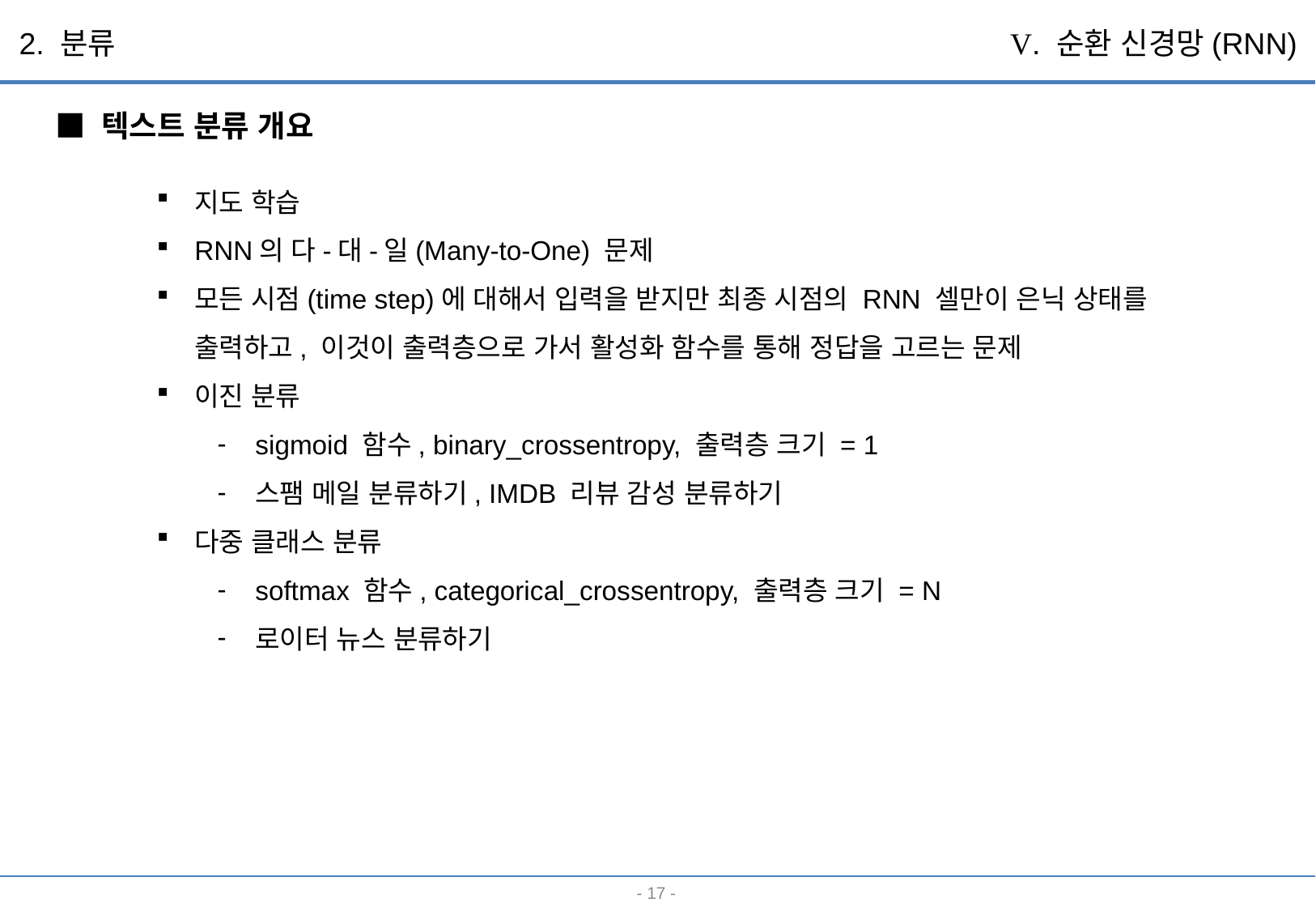

2. 분류
V. 순환 신경망(RNN)
■ 텍스트 분류 개요
지도 학습
RNN의 다-대-일(Many-to-One) 문제
모든 시점(time step)에 대해서 입력을 받지만 최종 시점의 RNN 셀만이 은닉 상태를 출력하고, 이것이 출력층으로 가서 활성화 함수를 통해 정답을 고르는 문제
이진 분류
sigmoid 함수, binary_crossentropy, 출력층 크기 = 1
스팸 메일 분류하기, IMDB 리뷰 감성 분류하기
다중 클래스 분류
softmax 함수, categorical_crossentropy, 출력층 크기 = N
로이터 뉴스 분류하기
- 17 -